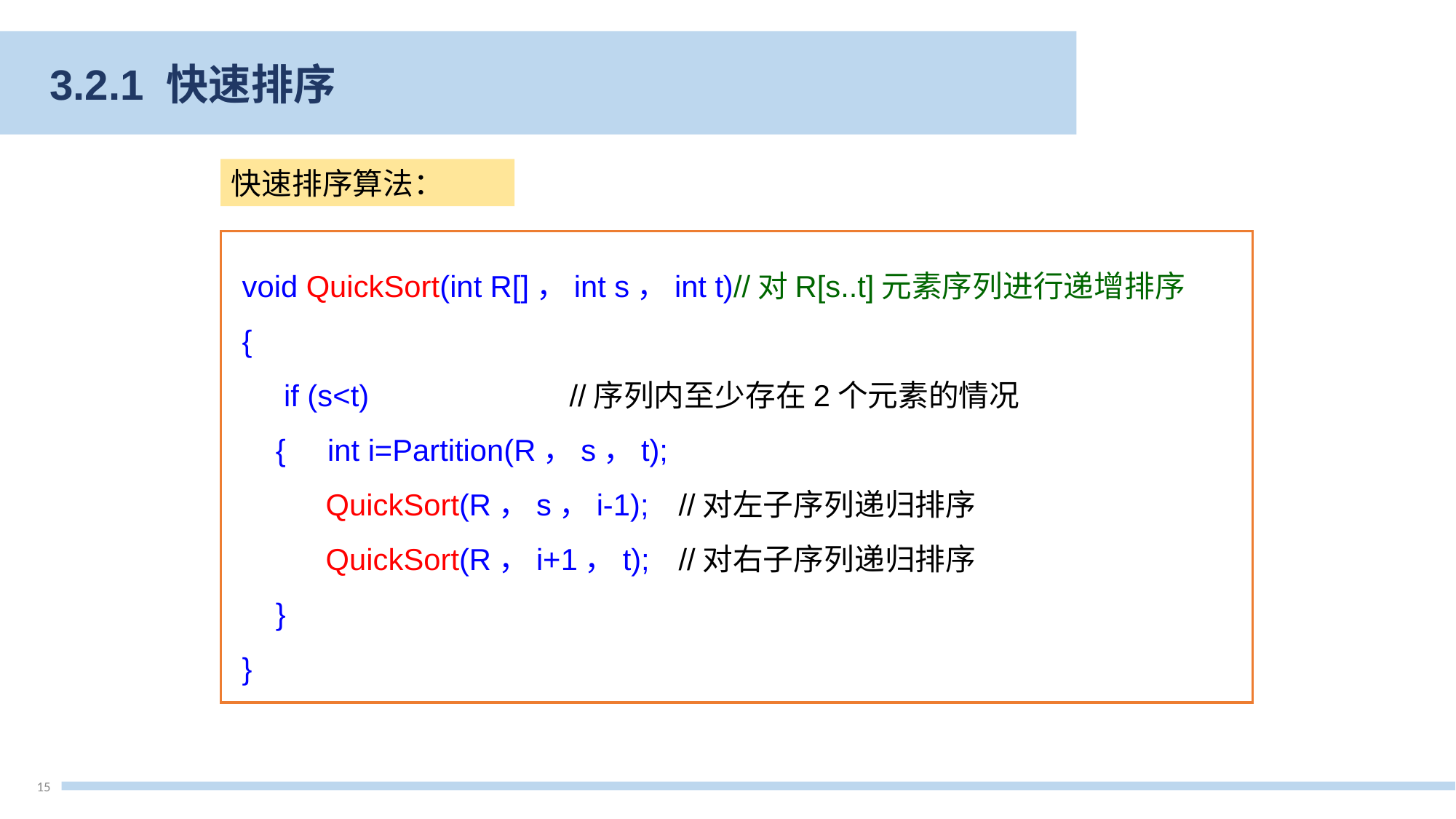

3.2.1 快速排序
快速排序算法：
void QuickSort(int R[]，int s，int t)//对R[s..t]元素序列进行递增排序
{
     if (s<t) 		//序列内至少存在2个元素的情况
    {     int i=Partition(R，s，t);
          QuickSort(R，s，i-1);	//对左子序列递归排序
          QuickSort(R，i+1，t);	//对右子序列递归排序
    }
}
15